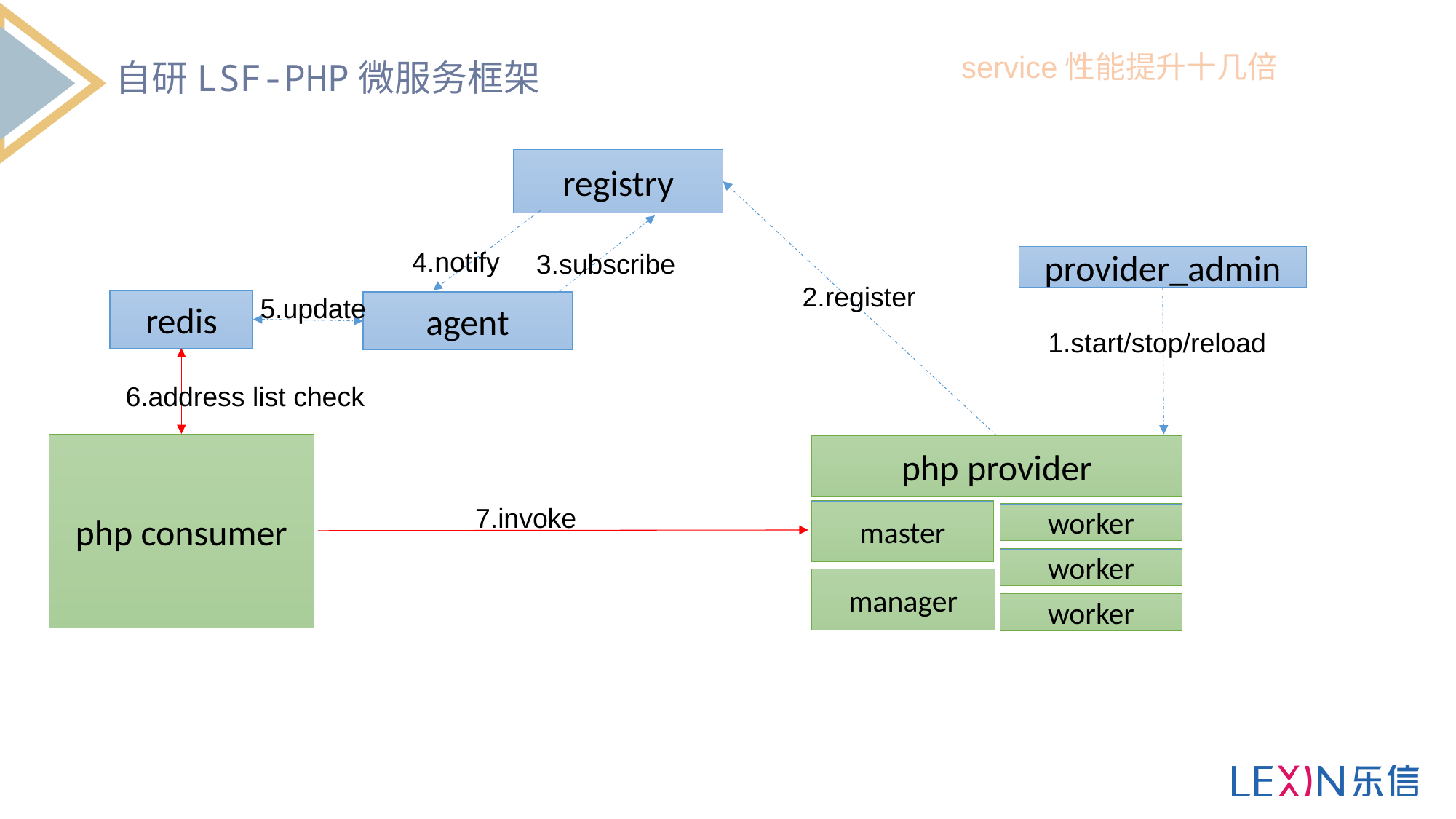

自研LSF-PHP微服务框架
service性能提升十几倍

registry
4.notify
3.subscribe
provider_admin
2.register
5.update
redis
agent
1.start/stop/reload
6.address list check
php consumer
php provider
master
worker
worker
manager
worker
7.invoke